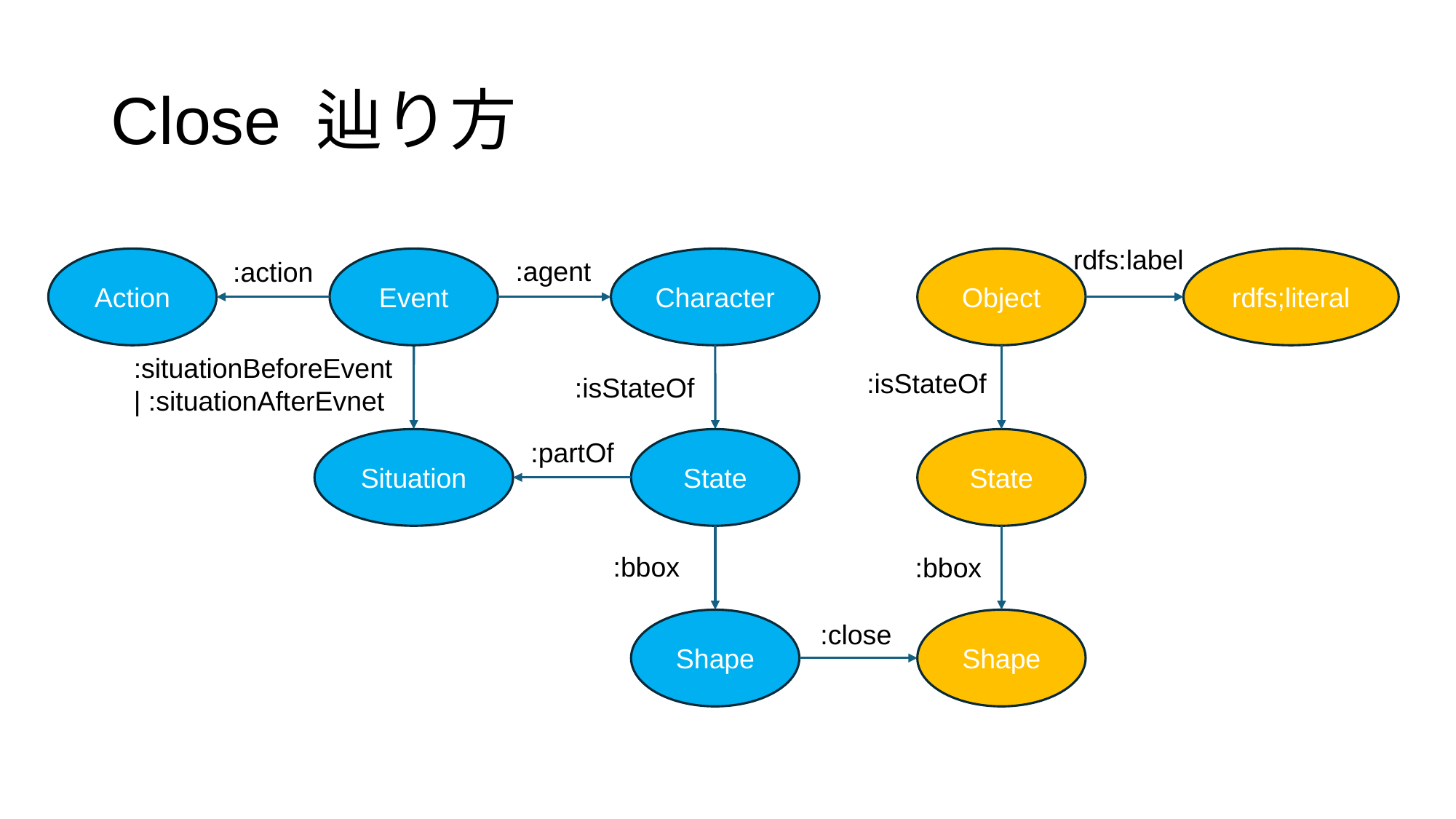

# Close 辿り方
rdfs:label
:agent
Action
Event
Character
Object
rdfs;literal
Situation
State
State
Shape
Shape
:action
:situationBeforeEvent | :situationAfterEvnet
:isStateOf
:isStateOf
:partOf
:bbox
:bbox
:close